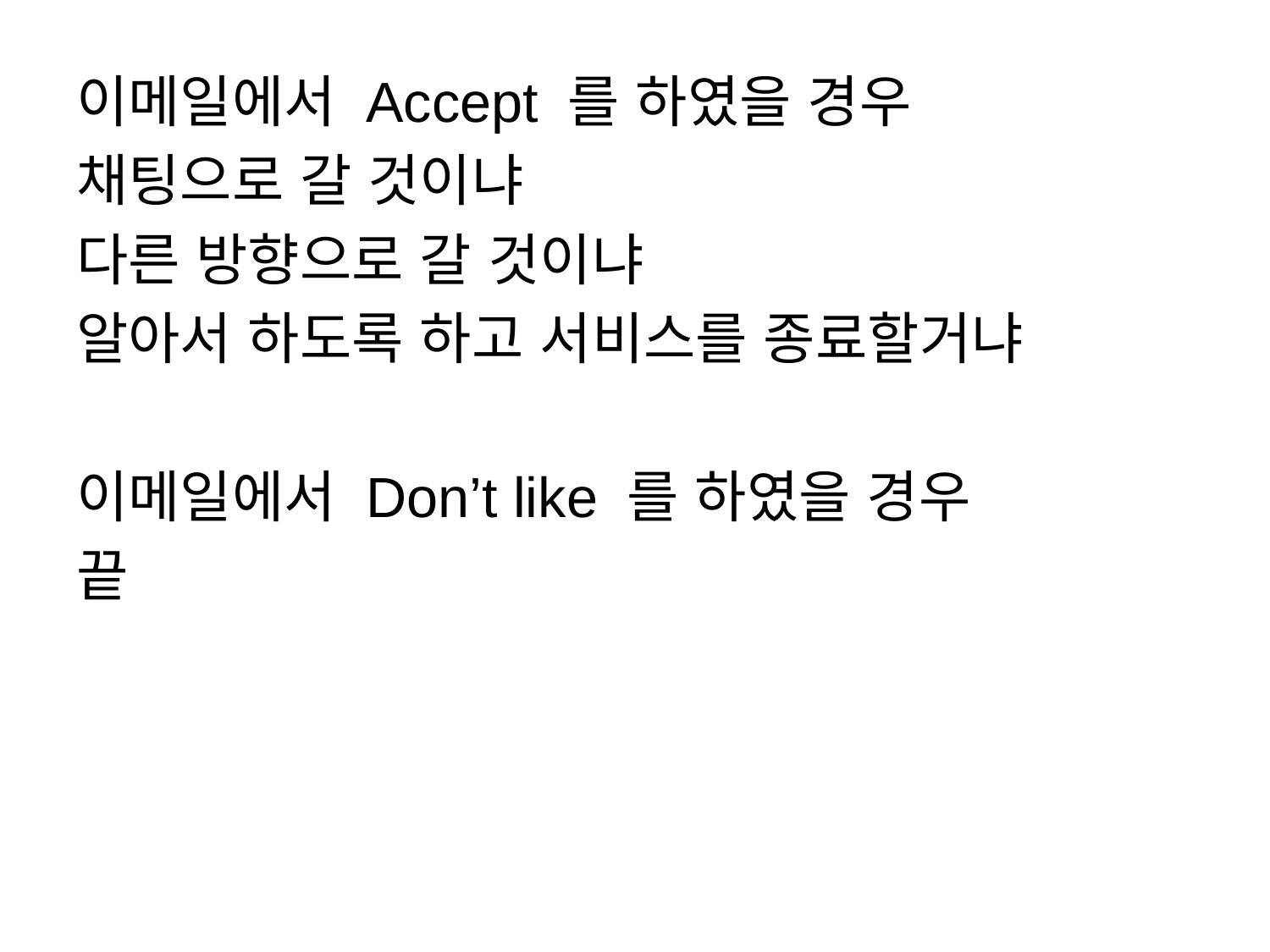

이메일에서 Accept 를 하였을 경우
채팅으로 갈 것이냐
다른 방향으로 갈 것이냐
알아서 하도록 하고 서비스를 종료할거냐

이메일에서 Don’t like 를 하였을 경우
끝